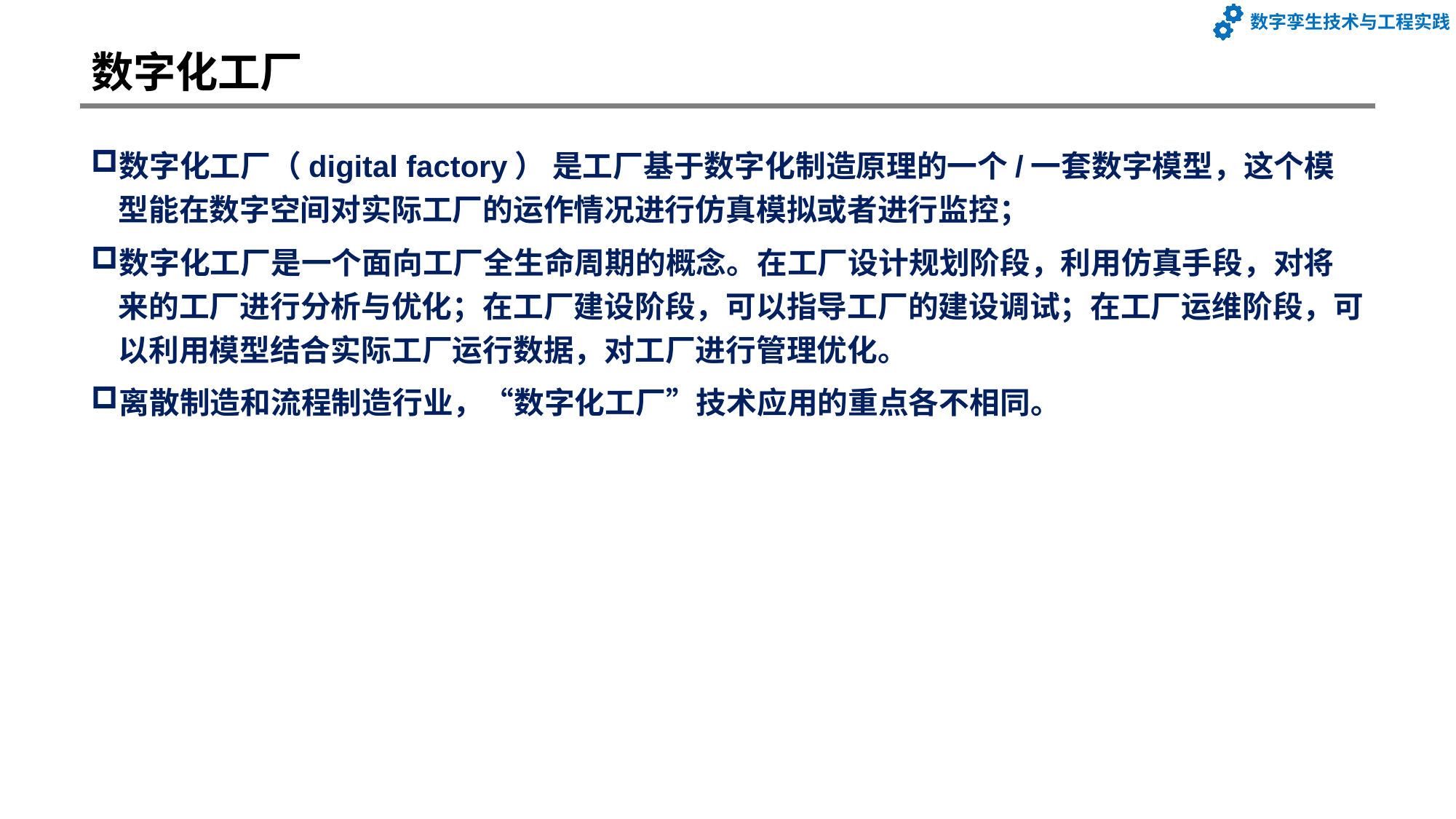

# 数字化工厂
数字化工厂（digital factory） 是工厂基于数字化制造原理的一个/一套数字模型，这个模型能在数字空间对实际工厂的运作情况进行仿真模拟或者进行监控；
数字化工厂是一个面向工厂全生命周期的概念。在工厂设计规划阶段，利用仿真手段，对将来的工厂进行分析与优化；在工厂建设阶段，可以指导工厂的建设调试；在工厂运维阶段，可以利用模型结合实际工厂运行数据，对工厂进行管理优化。
离散制造和流程制造行业，“数字化工厂”技术应用的重点各不相同。